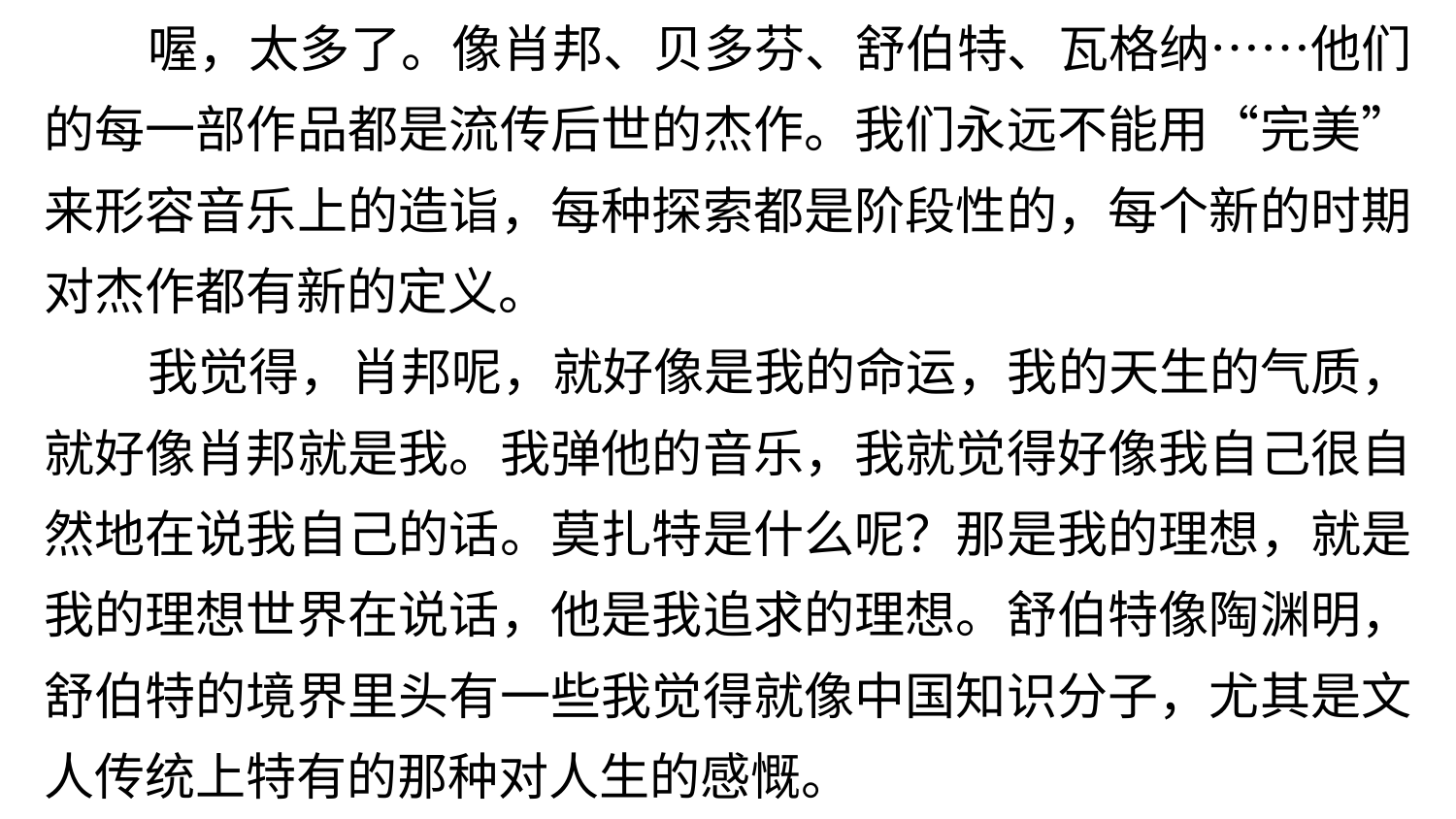

喔，太多了。像肖邦、贝多芬、舒伯特、瓦格纳……他们的每一部作品都是流传后世的杰作。我们永远不能用“完美”来形容音乐上的造诣，每种探索都是阶段性的，每个新的时期对杰作都有新的定义。
        我觉得，肖邦呢，就好像是我的命运，我的天生的气质，就好像肖邦就是我。我弹他的音乐，我就觉得好像我自己很自然地在说我自己的话。莫扎特是什么呢？那是我的理想，就是我的理想世界在说话，他是我追求的理想。舒伯特像陶渊明，舒伯特的境界里头有一些我觉得就像中国知识分子，尤其是文人传统上特有的那种对人生的感慨。